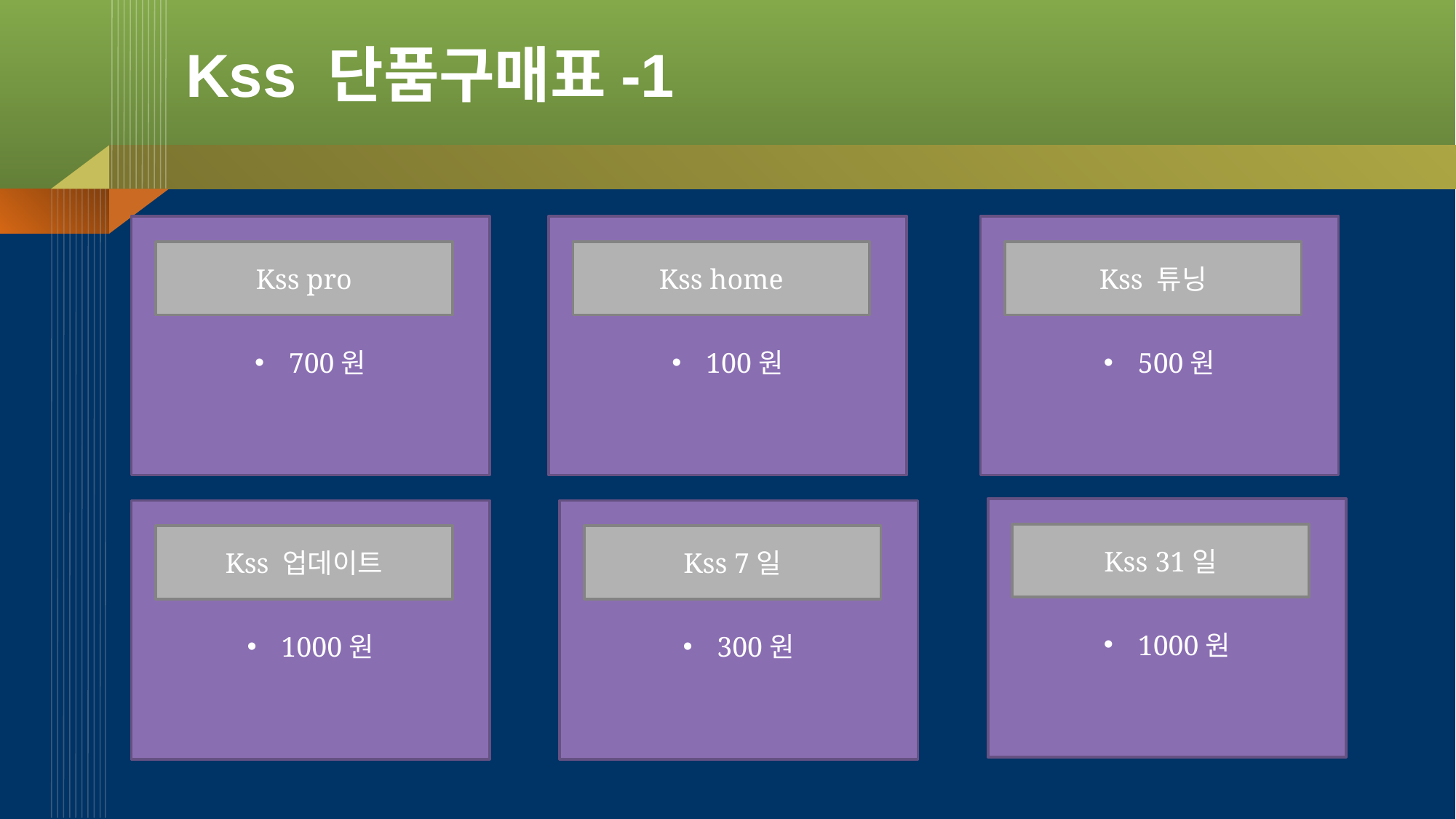

# Kss 단품구매표-1

700원

100원

500원
Kss pro
Kss home
Kss 튜닝

1000원

1000원

300원
Kss 31일
Kss 업데이트
Kss 7일